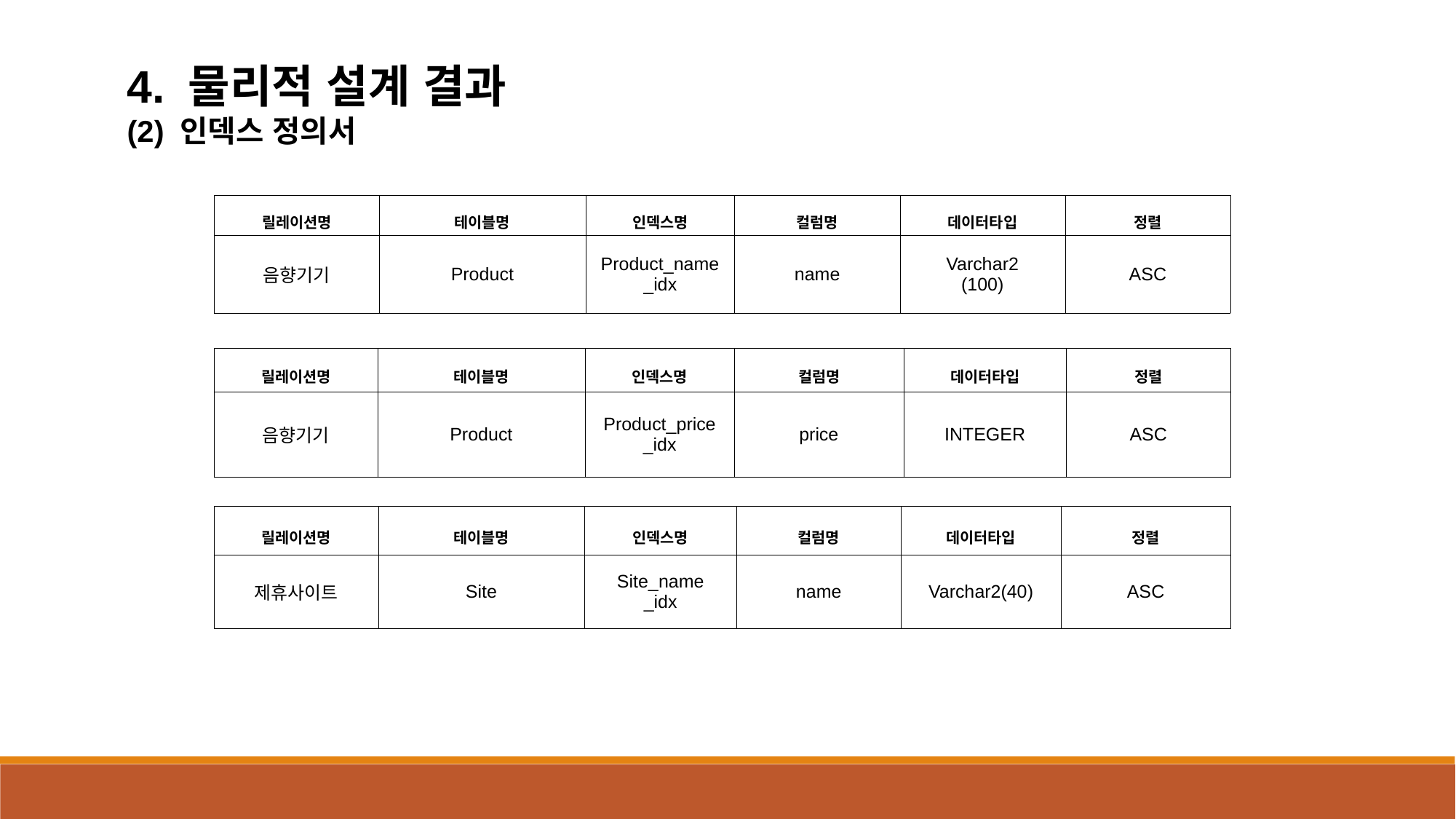

4. 물리적 설계 결과
(2) 인덱스 정의서
| 릴레이션명 | 테이블명 | 인덱스명 | 컬럼명 | 데이터타입 | 정렬 |
| --- | --- | --- | --- | --- | --- |
| 음향기기 | Product | Product\_name \_idx | name | Varchar2 (100) | ASC |
| 릴레이션명 | 테이블명 | 인덱스명 | 컬럼명 | 데이터타입 | 정렬 |
| --- | --- | --- | --- | --- | --- |
| 음향기기 | Product | Product\_price \_idx | price | INTEGER | ASC |

| 릴레이션명 | 테이블명 | 인덱스명 | 컬럼명 | 데이터타입 | 정렬 |
| --- | --- | --- | --- | --- | --- |
| 제휴사이트 | Site | Site\_name \_idx | name | Varchar2(40) | ASC |